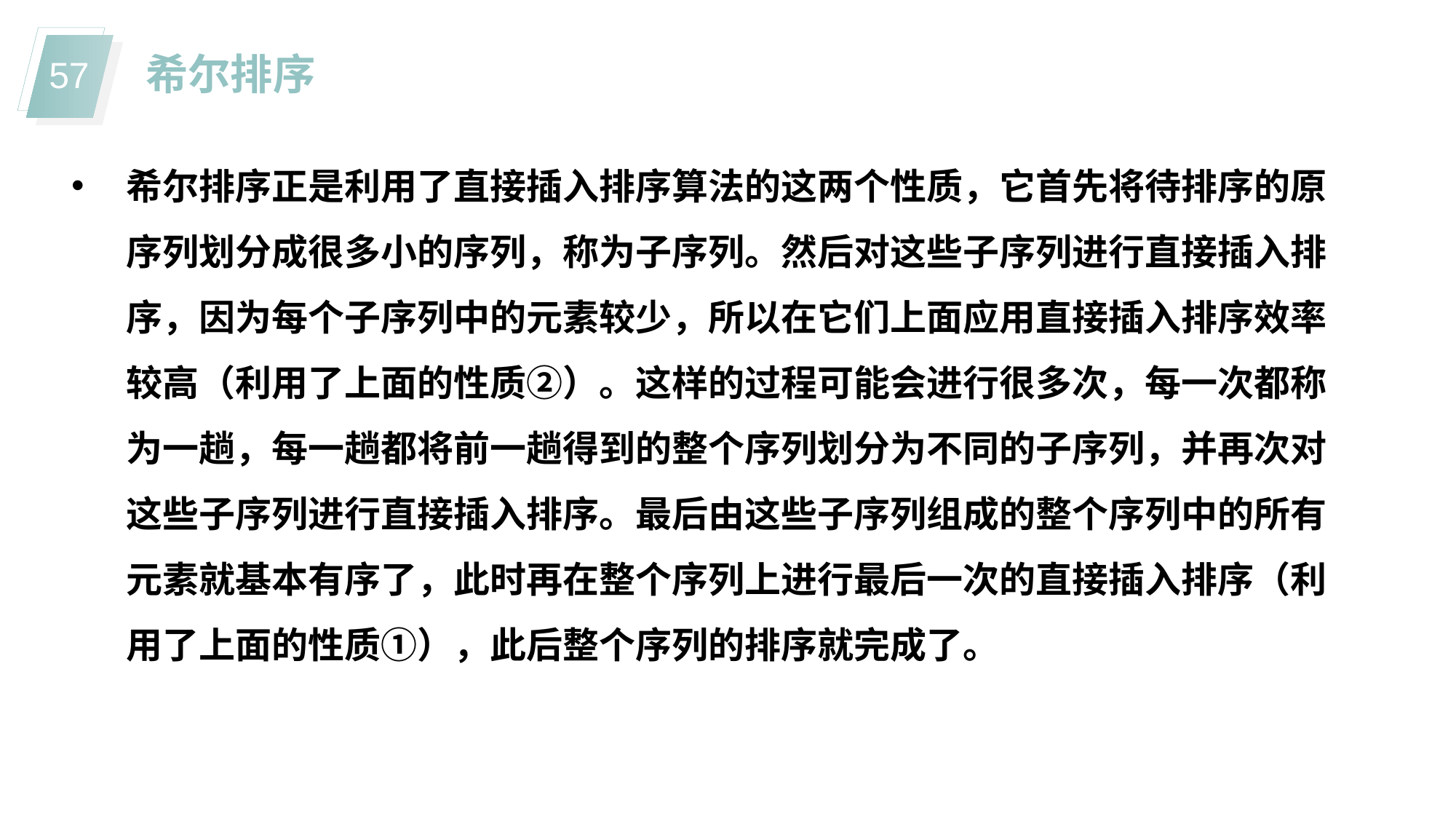

希尔排序
希尔排序正是利用了直接插入排序算法的这两个性质，它首先将待排序的原序列划分成很多小的序列，称为子序列。然后对这些子序列进行直接插入排序，因为每个子序列中的元素较少，所以在它们上面应用直接插入排序效率较高（利用了上面的性质②）。这样的过程可能会进行很多次，每一次都称为一趟，每一趟都将前一趟得到的整个序列划分为不同的子序列，并再次对这些子序列进行直接插入排序。最后由这些子序列组成的整个序列中的所有元素就基本有序了，此时再在整个序列上进行最后一次的直接插入排序（利用了上面的性质①），此后整个序列的排序就完成了。